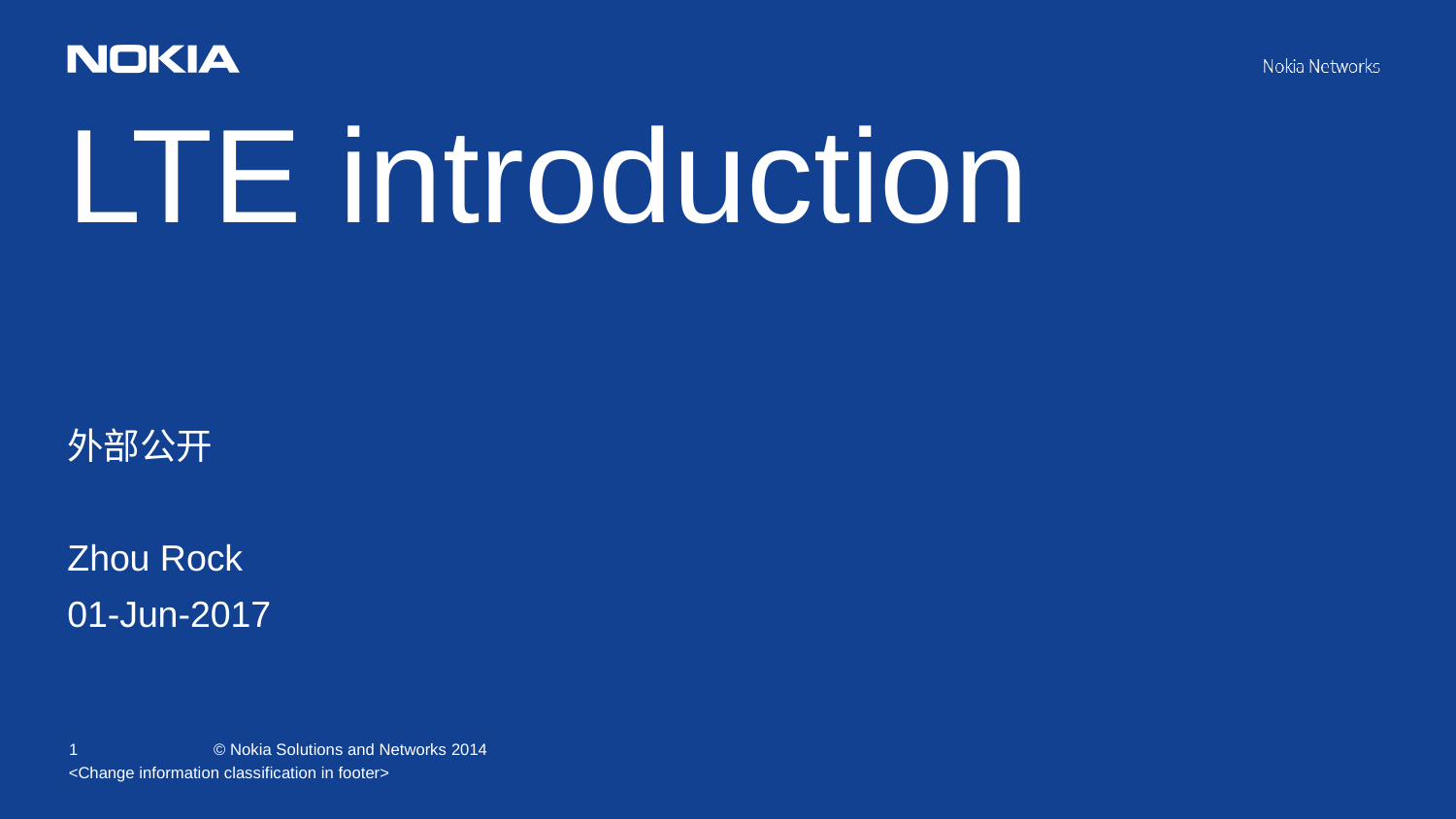

LTE introduction
外部公开

Zhou Rock
01-Jun-2017
<Change information classification in footer>